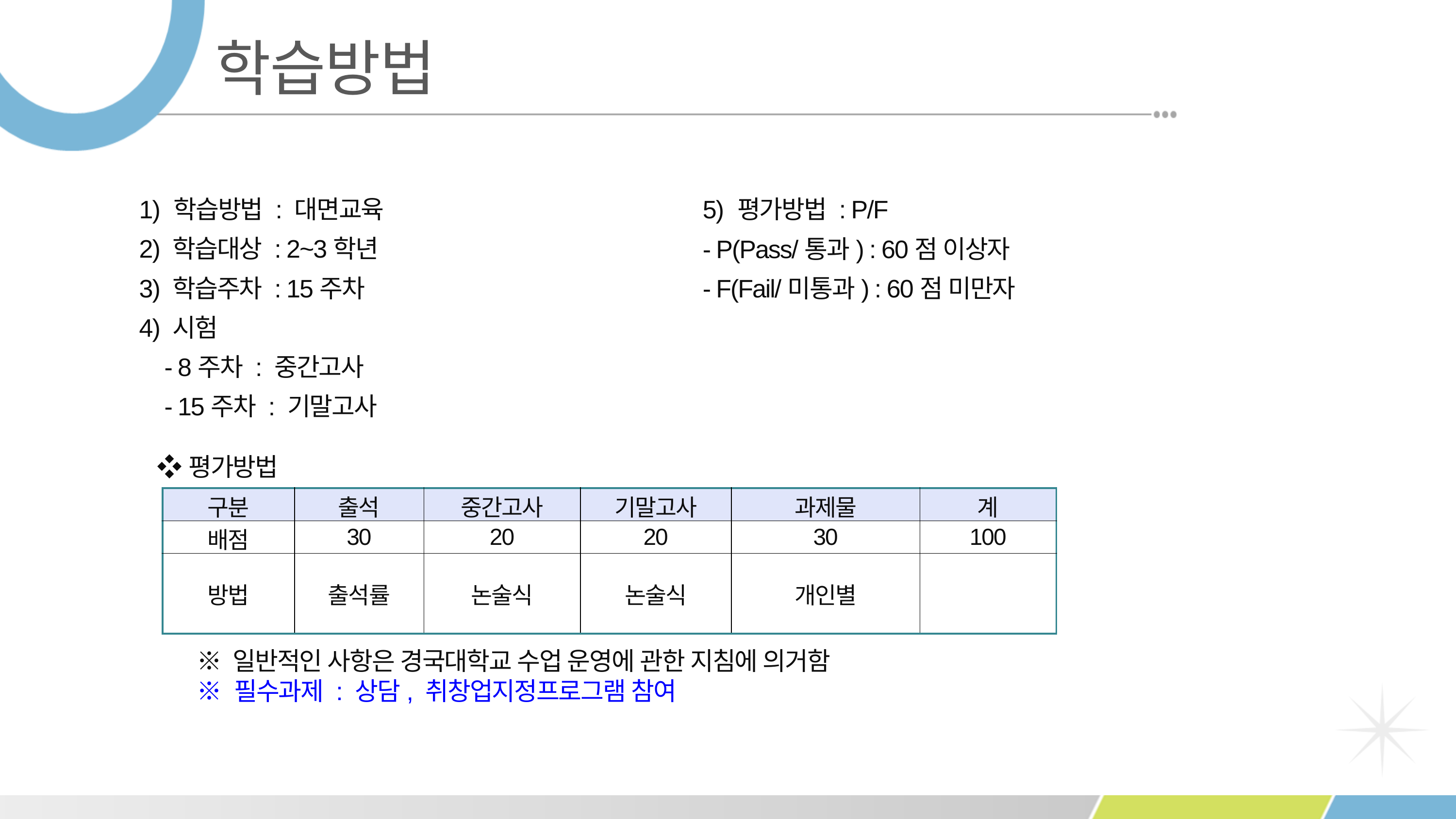

학습방법
5) 평가방법 : P/F
- P(Pass/통과) : 60점 이상자
- F(Fail/미통과) : 60점 미만자
1) 학습방법 : 대면교육
2) 학습대상 : 2~3학년
3) 학습주차 : 15주차
4) 시험
    - 8주차 : 중간고사
    - 15주차 : 기말고사
   ❖평가방법
| 구분 | 출석 | 중간고사 | 기말고사 | 과제물 | 계 |
| --- | --- | --- | --- | --- | --- |
| 배점 | 30 | 20 | 20 | 30 | 100 |
| 방법 | 출석률 | 논술식 | 논술식 | 개인별 |  |
※ 일반적인 사항은 경국대학교 수업 운영에 관한 지침에 의거함
※ 필수과제 : 상담, 취창업지정프로그램 참여